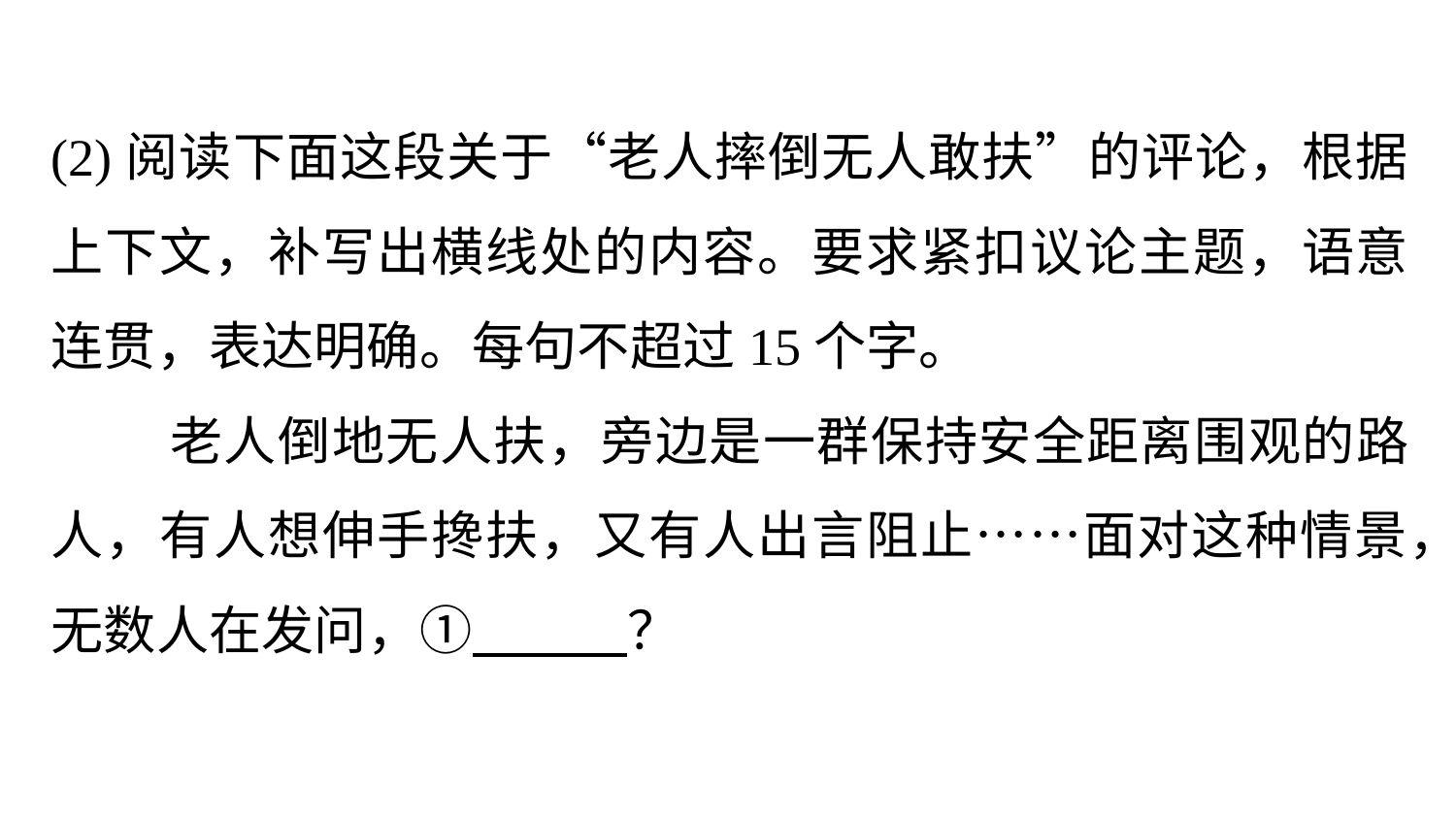

(2)阅读下面这段关于“老人摔倒无人敢扶”的评论，根据上下文，补写出横线处的内容。要求紧扣议论主题，语意连贯，表达明确。每句不超过15个字。
        老人倒地无人扶，旁边是一群保持安全距离围观的路人，有人想伸手搀扶，又有人出言阻止……面对这种情景，无数人在发问，①             ？